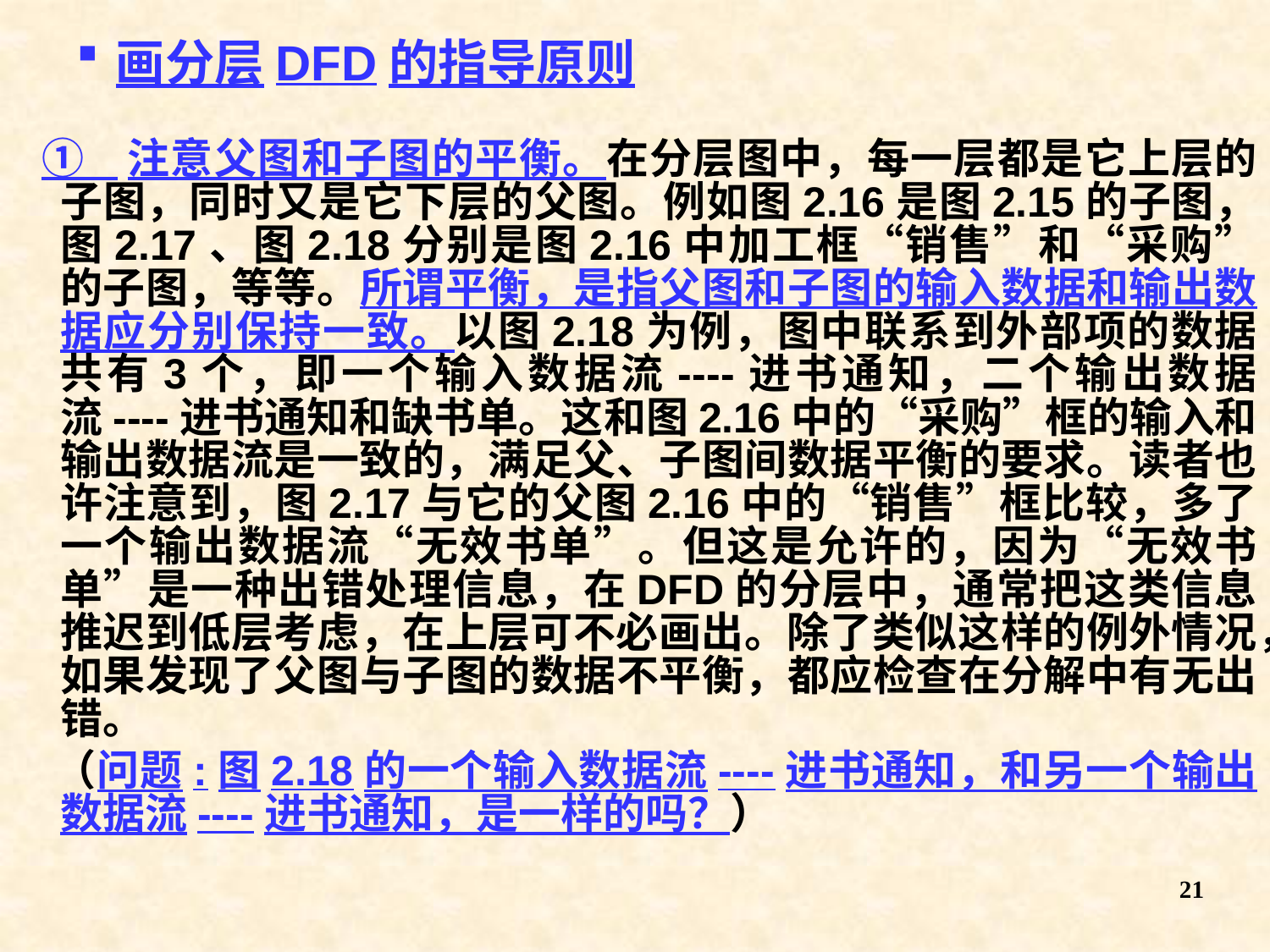

画分层DFD的指导原则

   ①   注意父图和子图的平衡。在分层图中，每一层都是它上层的子图，同时又是它下层的父图。例如图2.16是图2.15的子图，图2.17、图2.18分别是图2.16中加工框“销售”和“采购”的子图，等等。所谓平衡，是指父图和子图的输入数据和输出数据应分别保持一致。以图2.18为例，图中联系到外部项的数据共有3个，即一个输入数据流----进书通知，二个输出数据流----进书通知和缺书单。这和图2.16中的“采购”框的输入和输出数据流是一致的，满足父、子图间数据平衡的要求。读者也许注意到，图2.17与它的父图2.16中的“销售”框比较，多了一个输出数据流“无效书单”。但这是允许的，因为“无效书单”是一种出错处理信息，在DFD的分层中，通常把这类信息推迟到低层考虑，在上层可不必画出。除了类似这样的例外情况，如果发现了父图与子图的数据不平衡，都应检查在分解中有无出错。
   （问题:图2.18的一个输入数据流----进书通知，和另一个输出数据流----进书通知，是一样的吗？）
21